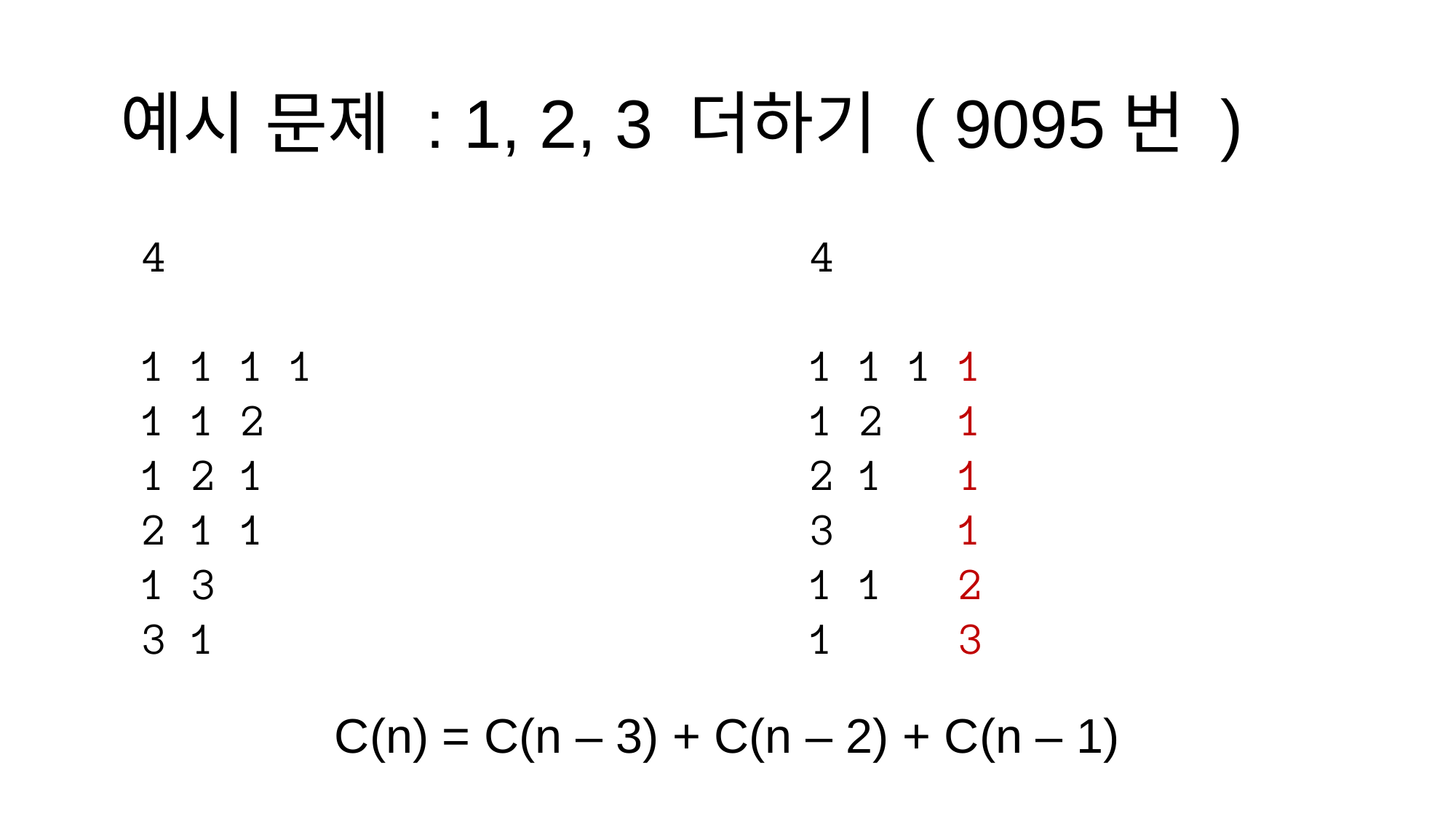

예시 문제 : 1, 2, 3 더하기 ( 9095번 )
4

1 1 1 1
1 1 2
1 2 1
2 1 1
1 3
3 1
4

1 1 1 1
1 2   1
2 1   1
3     1
1 1   2
1     3
C(n) = C(n – 3) + C(n – 2) + C(n – 1)